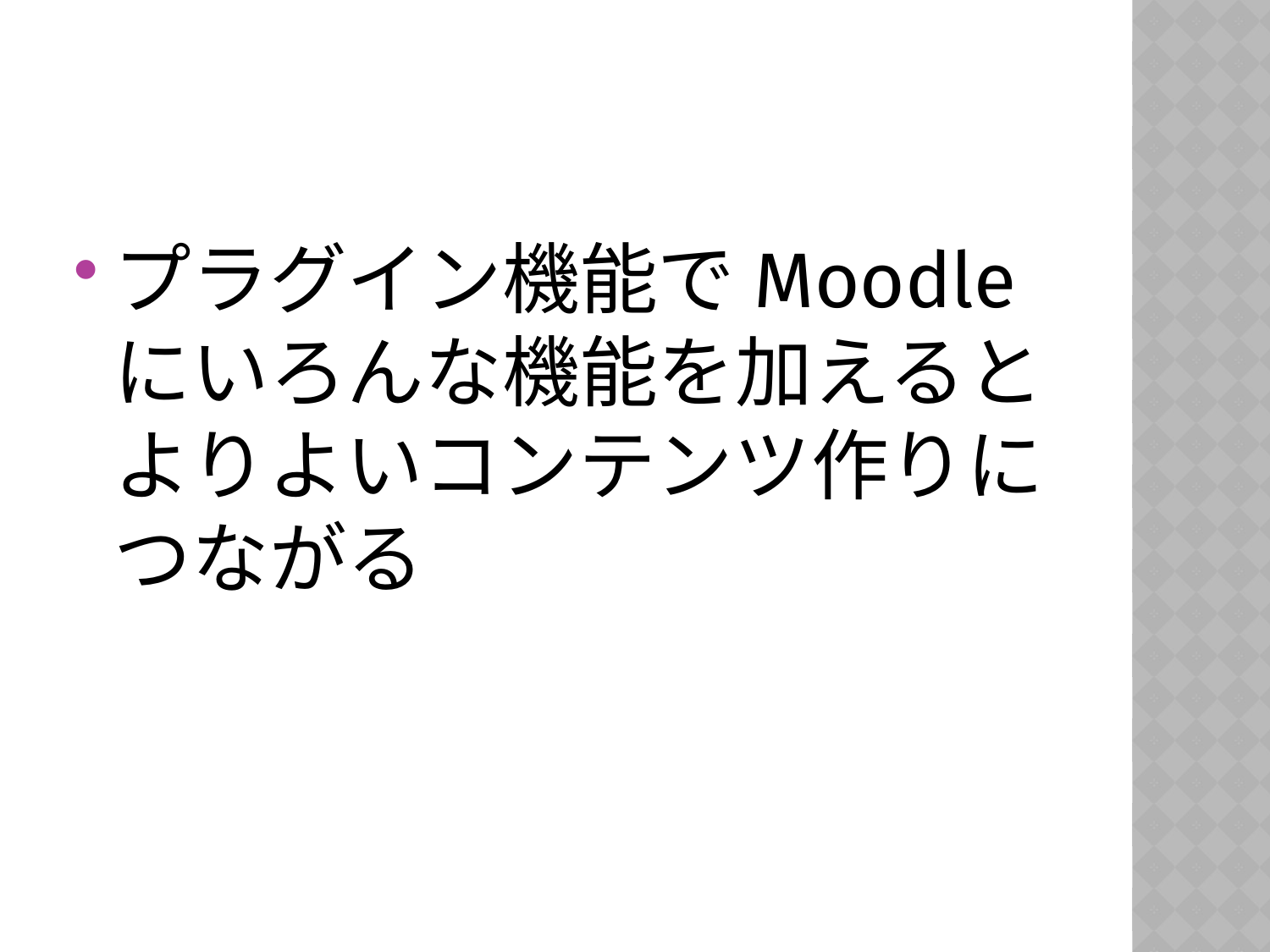

プラグイン機能でMoodleにいろんな機能を加えるとよりよいコンテンツ作りにつながる